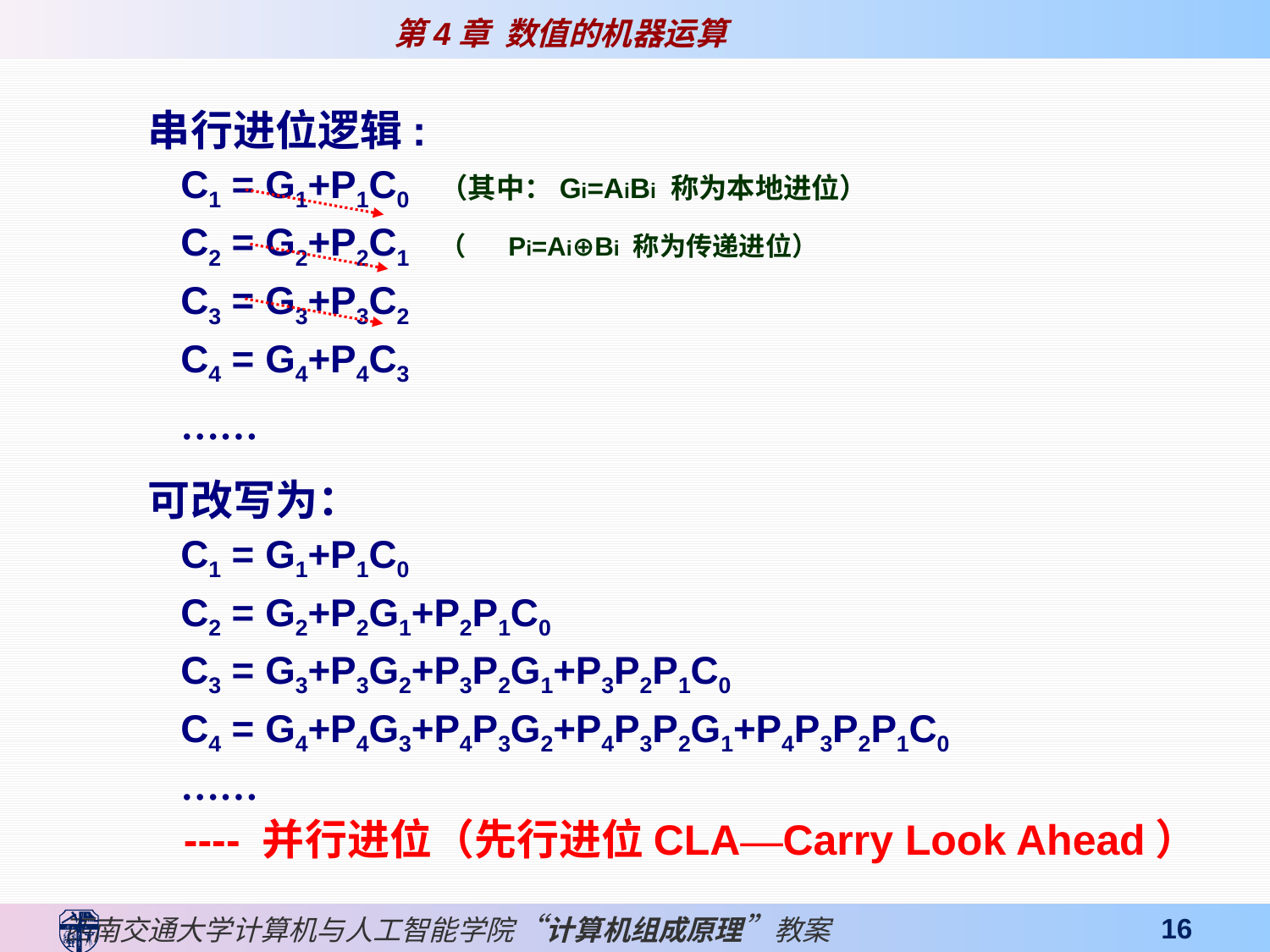

串行进位逻辑:
   C1 = G1+P1C0  （其中：Gi=AiBi 称为本地进位）
   C2 = G2+P2C1  （      Pi=Ai⊕Bi 称为传递进位）
   C3 = G3+P3C2
   C4 = G4+P4C3

   ……

可改写为：
   C1 = G1+P1C0
   C2 = G2+P2G1+P2P1C0
   C3 = G3+P3G2+P3P2G1+P3P2P1C0
   C4 = G4+P4G3+P4P3G2+P4P3P2G1+P4P3P2P1C0
   ……
   ---- 并行进位（先行进位CLA—Carry Look Ahead）